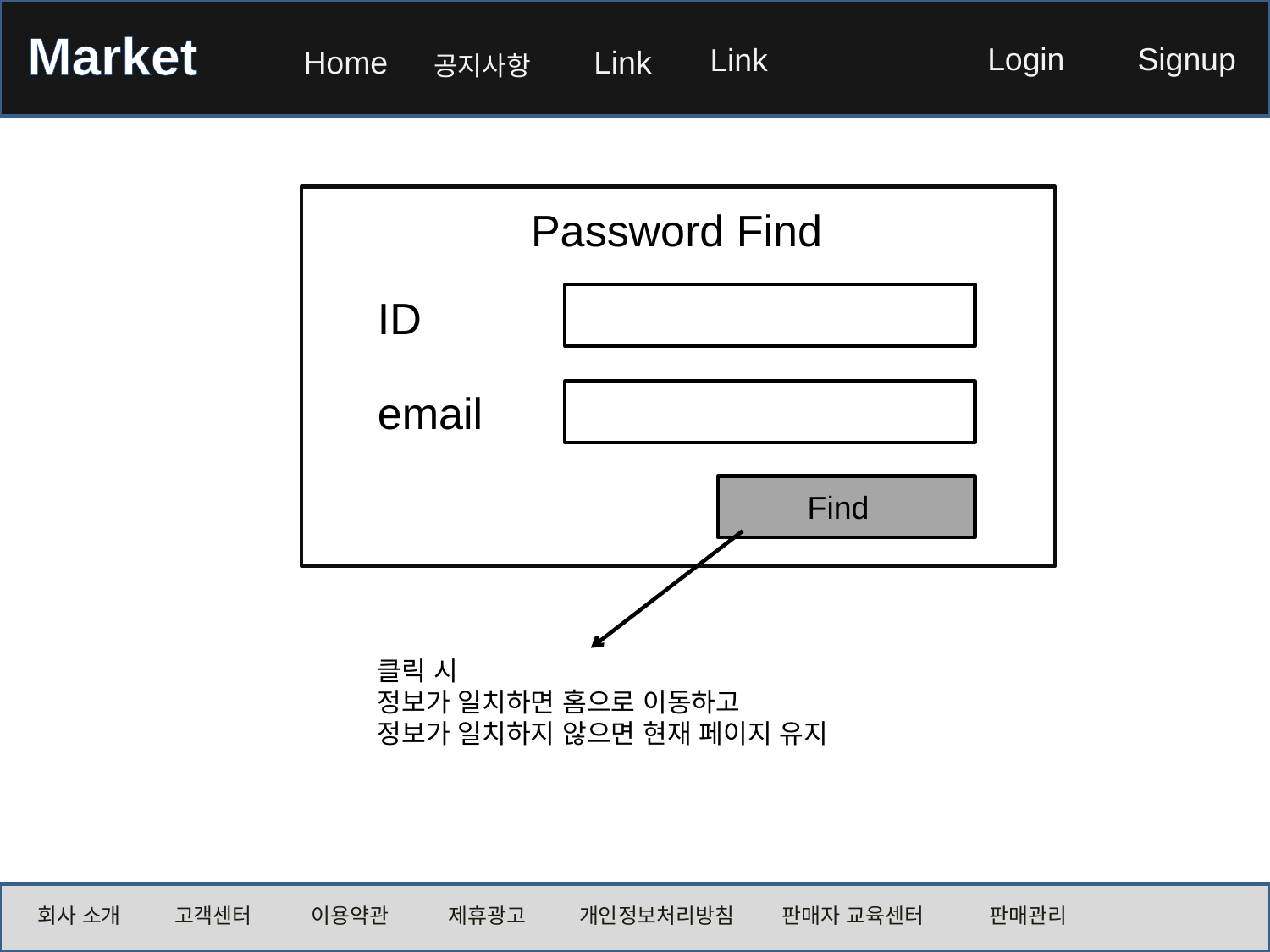

비밀번호 찾기 버튼 클릭 시
Market
Login
Signup
Link
Home
Link
공지사항

Password Find
ID

email

Find
클릭 시
정보가 일치하면 홈으로 이동하고
정보가 일치하지 않으면 현재 페이지 유지

회사 소개         고객센터          이용약관          제휴광고         개인정보처리방침        판매자 교육센터           판매관리